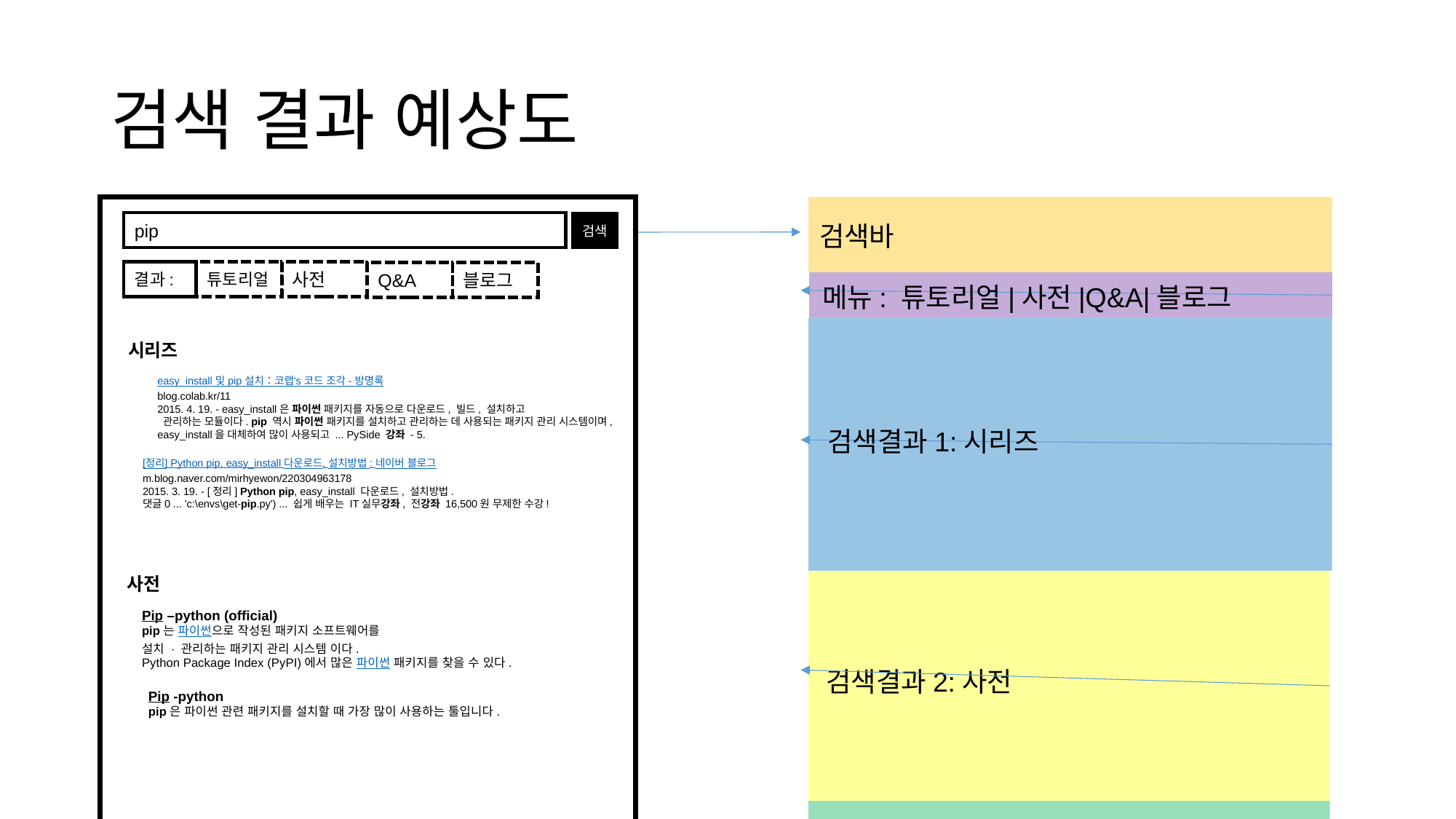

# 검색 결과 예상도

pip
검색
검색바
튜토리얼
사전
결과:
Q&A
블로그

메뉴: 튜토리얼|사전|Q&A|블로그

시리즈
easy_install 및 pip 설치：코랩's 코드 조각 - 방명록
blog.colab.kr/11
2015. 4. 19. - easy_install은 파이썬 패키지를 자동으로 다운로드, 빌드, 설치하고
 관리하는 모듈이다. pip 역시 파이썬 패키지를 설치하고 관리하는 데 사용되는 패키지 관리 시스템이며,
easy_install을 대체하여 많이 사용되고 ... PySide 강좌 - 5.

검색결과1:시리즈
[정리] Python pip, easy_install 다운로드, 설치방법 : 네이버 블로그
m.blog.naver.com/mirhyewon/220304963178
2015. 3. 19. - [정리] Python pip, easy_install 다운로드, 설치방법.
댓글0 ... 'c:\envs\get-pip.py') ... 쉽게 배우는 IT실무강좌, 전강좌 16,500원 무제한 수강!
사전

Pip –python (official)
pip는 파이썬으로 작성된 패키지 소프트웨어를
설치 · 관리하는 패키지 관리 시스템 이다.
Python Package Index (PyPI)에서 많은 파이썬 패키지를 찾을 수 있다.
검색결과2:사전
Pip -python
pip은 파이썬 관련 패키지를 설치할 때 가장 많이 사용하는 툴입니다.